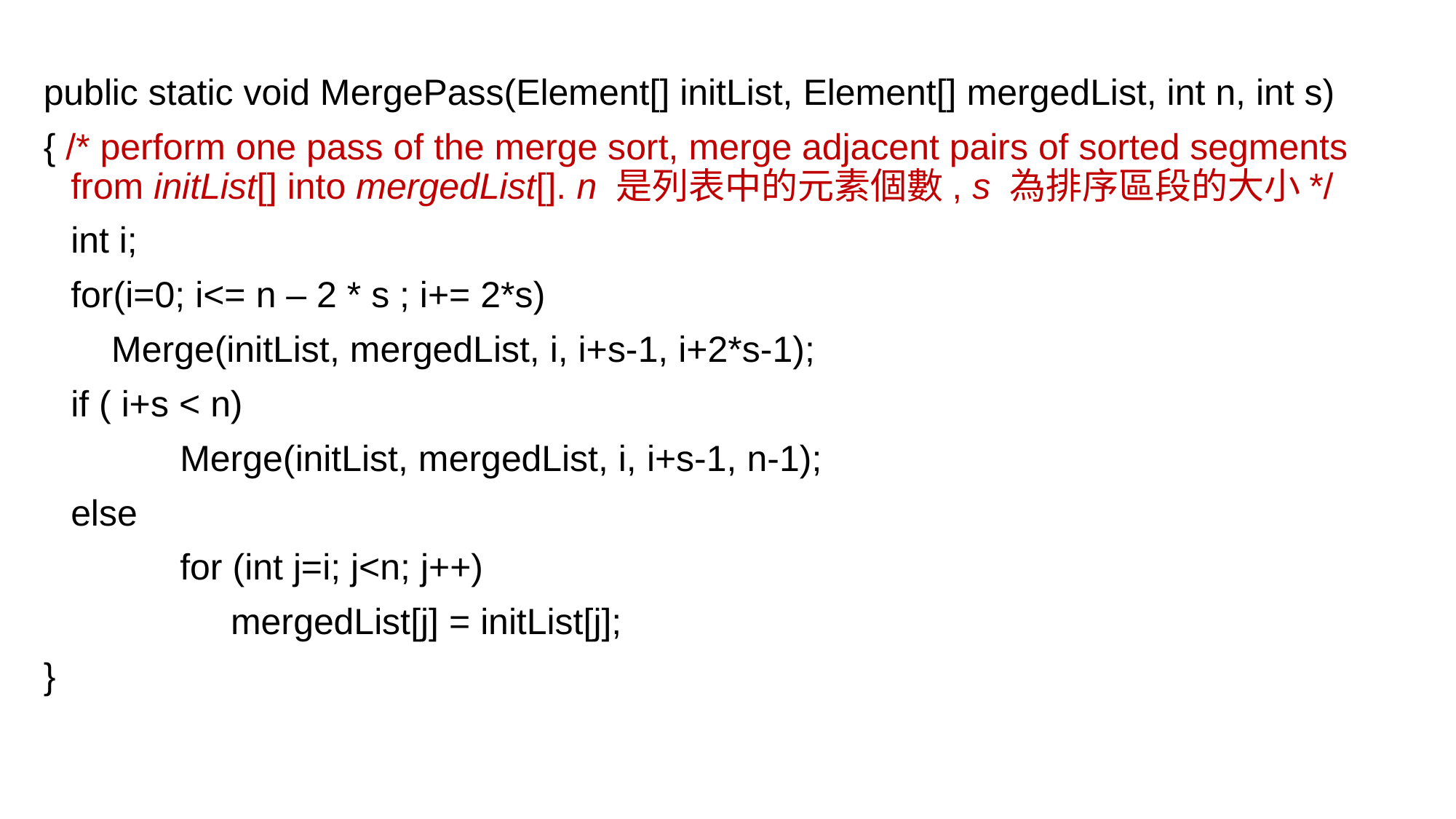

public static void MergePass(Element[] initList, Element[] mergedList, int n, int s)
{ /* perform one pass of the merge sort, merge adjacent pairs of sorted segments from initList[] into mergedList[]. n 是列表中的元素個數, s 為排序區段的大小*/
	int i;
	for(i=0; i<= n – 2 * s ; i+= 2*s)
	    Merge(initList, mergedList, i, i+s-1, i+2*s-1);
	if ( i+s < n)
		Merge(initList, mergedList, i, i+s-1, n-1);
	else
		for (int j=i; j<n; j++)
		     mergedList[j] = initList[j];
}